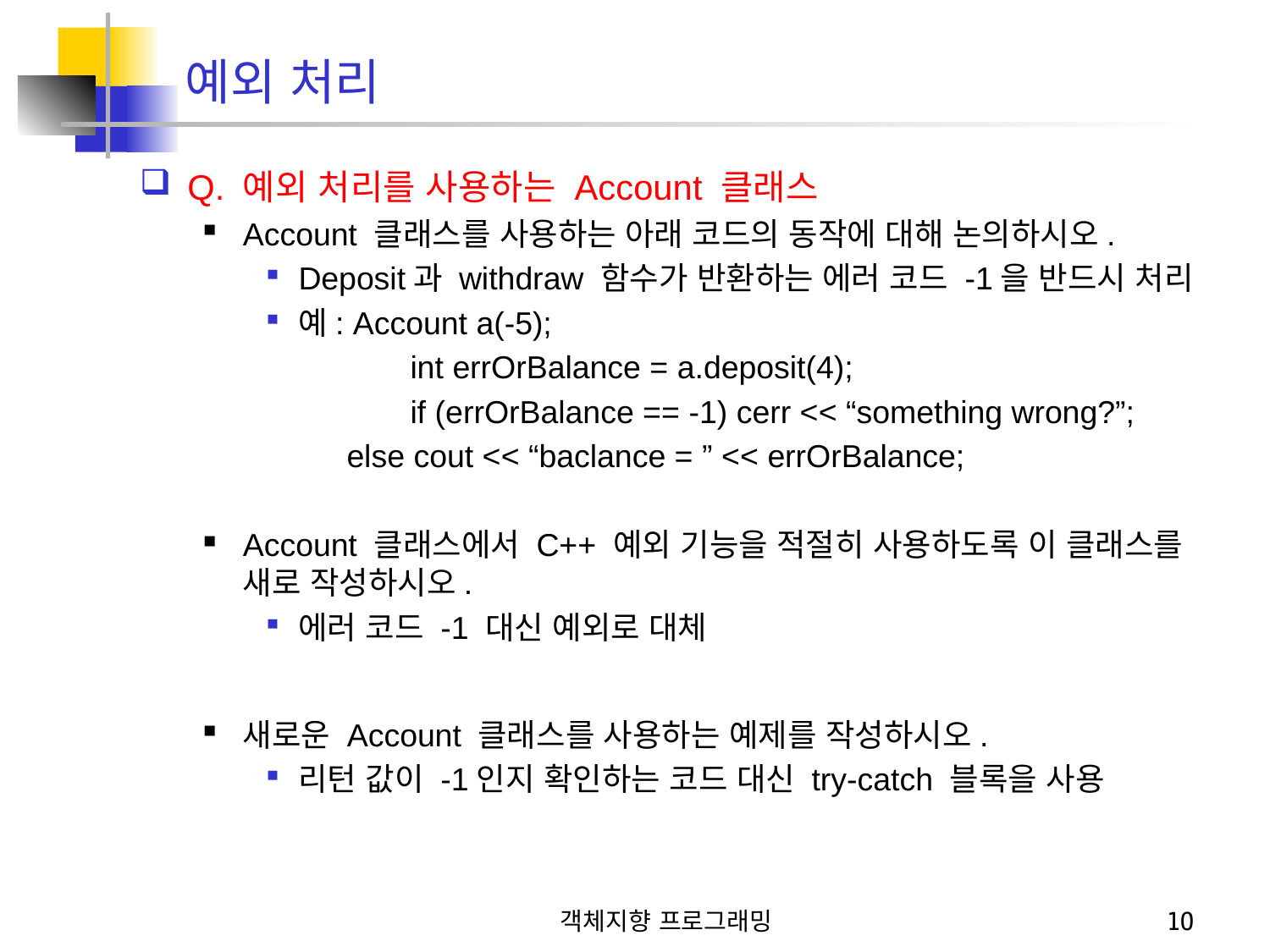

Q. 예외 처리를 사용하는 Account 클래스
Account 클래스를 사용하는 아래 코드의 동작에 대해 논의하시오.
Deposit과 withdraw 함수가 반환하는 에러 코드 -1을 반드시 처리
예: Account a(-5);
	         int errOrBalance = a.deposit(4);
	         if (errOrBalance == -1) cerr << “something wrong?”;
         else cout << “baclance = ” << errOrBalance;

Account 클래스에서 C++ 예외 기능을 적절히 사용하도록 이 클래스를 새로 작성하시오.
에러 코드 -1 대신 예외로 대체

새로운 Account 클래스를 사용하는 예제를 작성하시오.
리턴 값이 -1인지 확인하는 코드 대신 try-catch 블록을 사용
예외 처리
객체지향 프로그래밍
10